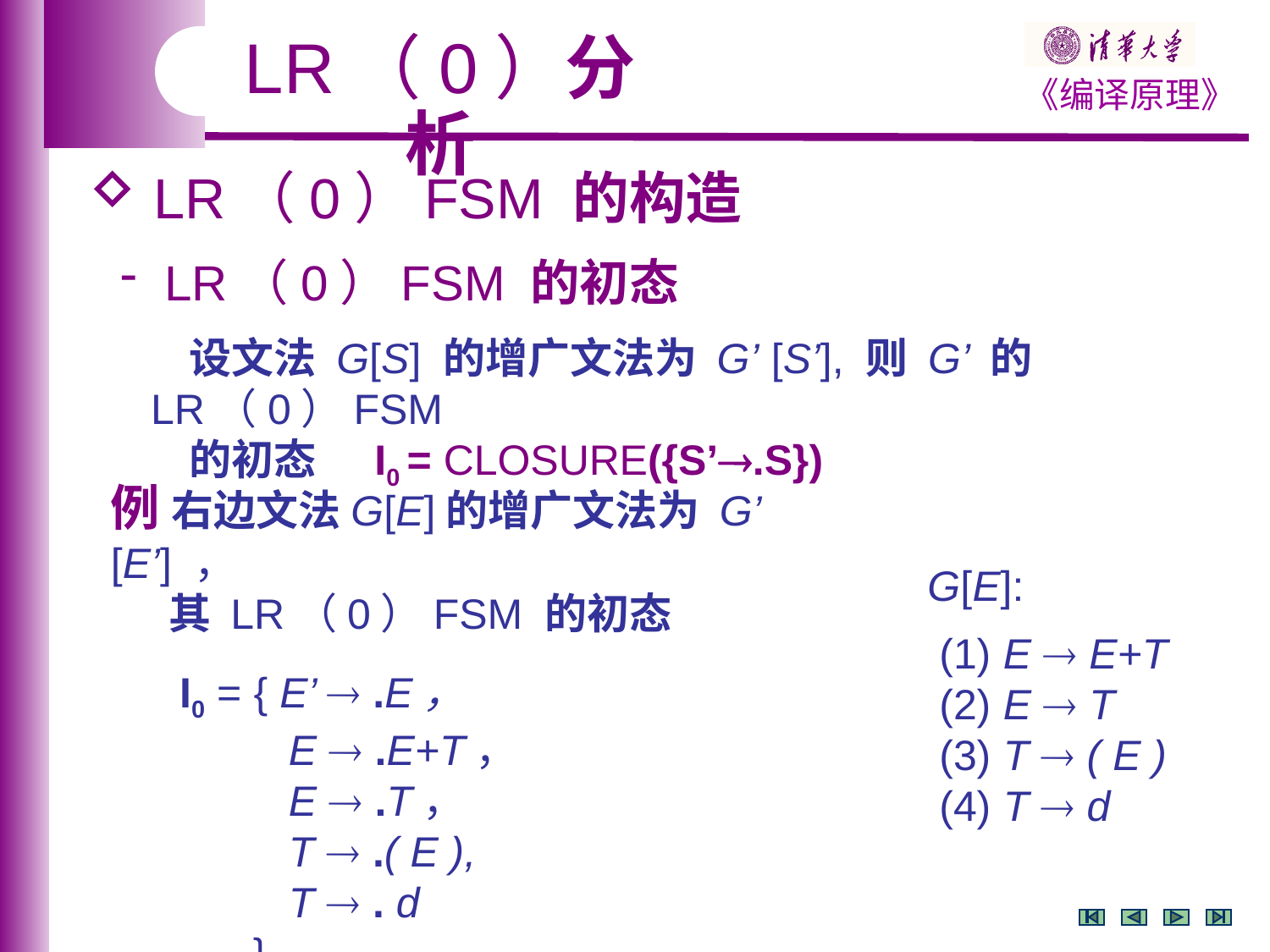

LR（0）分析
 LR（0）FSM 的构造

 LR（0）FSM 的初态

   设文法 G[S] 的增广文法为 G’ [S’], 则 G’ 的LR（0）FSM
   的初态     I0 = CLOSURE({S’→.S})

例 右边文法G[E]的增广文法为 G’ [E’] ，
     其 LR（0）FSM 的初态

     I0 = { E’ → .E，
               E → .E+T，
               E → .T，
               T → .( E ),
               T → . d
            }
G[E]:

 (1) E → E+T
 (2) E → T
 (3) T → ( E )
 (4) T → d